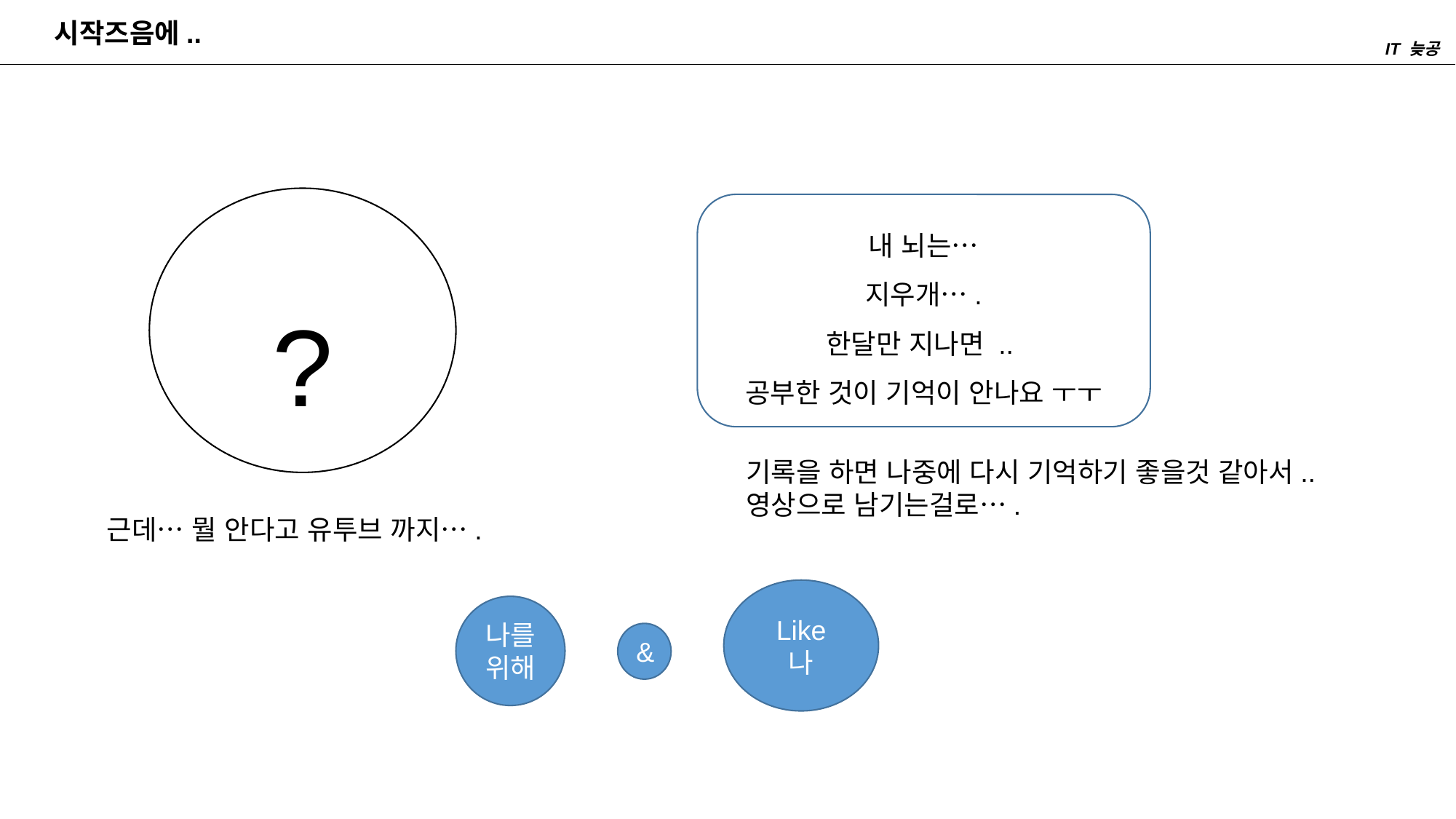

시작즈음에..
IT 늦공
?
내 뇌는…
지우개….
한달만 지나면 ..
공부한 것이 기억이 안나요 ㅜㅜ
기록을 하면 나중에 다시 기억하기 좋을것 같아서..
영상으로 남기는걸로….
근데… 뭘 안다고 유투브 까지….
Like 나
나를 위해
&